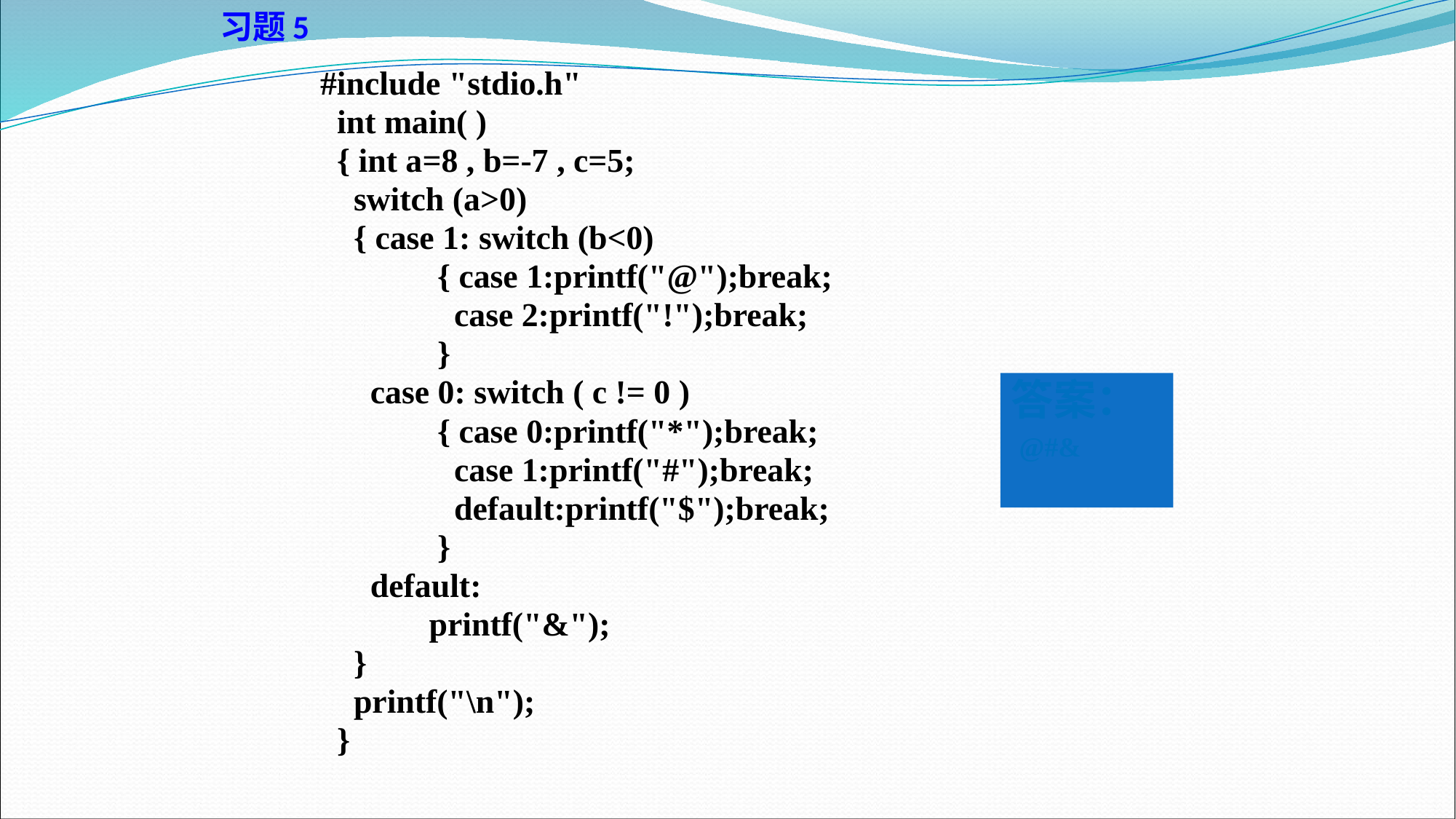

# 习题5
#include "stdio.h"
  int main( )
  { int a=8 , b=-7 , c=5;
    switch (a>0)
    { case 1: switch (b<0)
              { case 1:printf("@");break;
                case 2:printf("!");break;
              }
      case 0: switch ( c != 0 )
              { case 0:printf("*");break;
                case 1:printf("#");break;
                default:printf("$");break;
              }
      default:
             printf("&");
    }
    printf("\n");
  }
答案：
 @#&